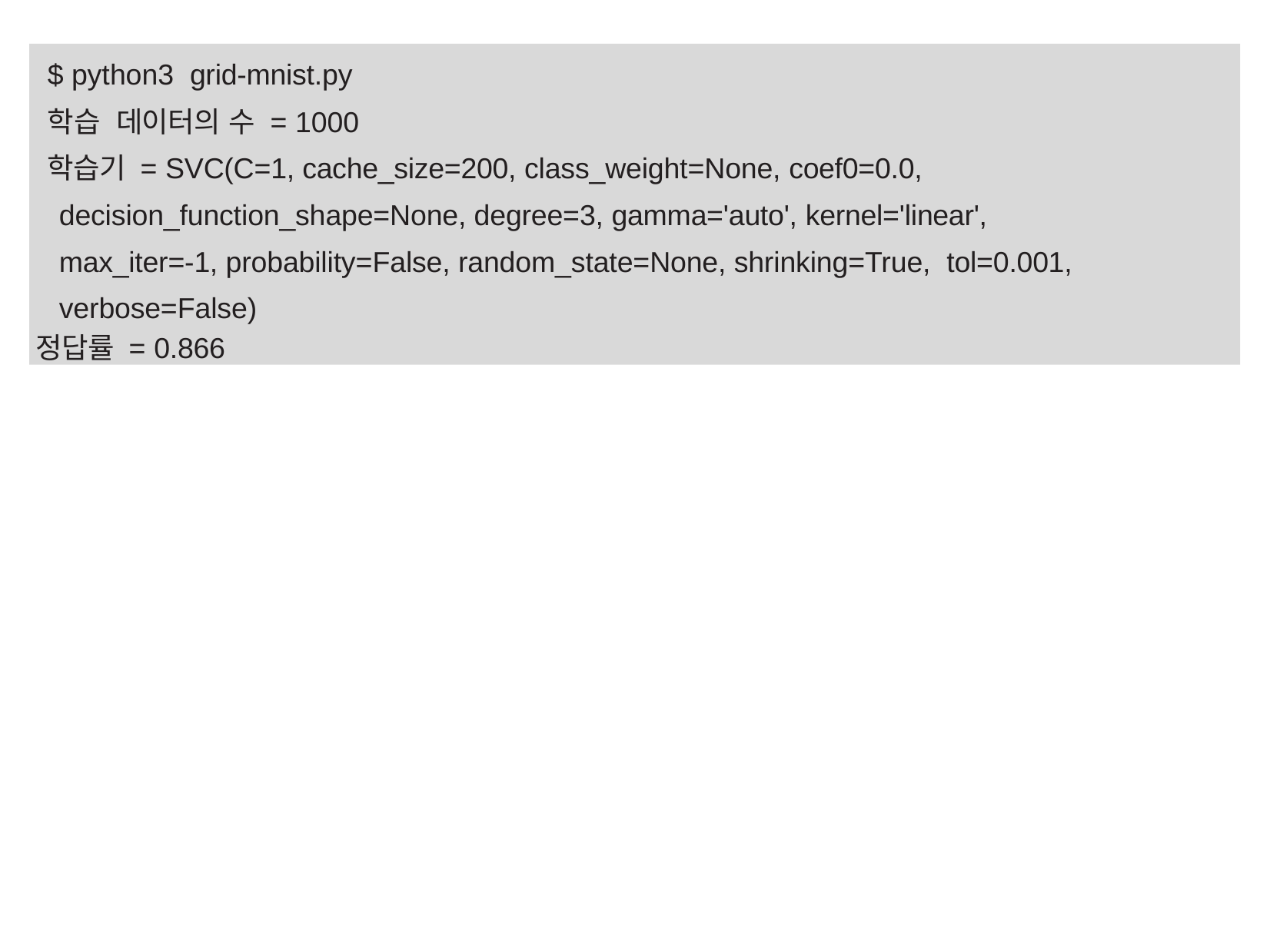

$ python3  grid-mnist.py
학습  데이터의 수 = 1000
학습기 = SVC(C=1, cache_size=200, class_weight=None, coef0=0.0,  decision_function_shape=None, degree=3, gamma='auto', kernel='linear',  max_iter=-1, probability=False, random_state=None, shrinking=True,  tol=0.001, verbose=False)
정답률 = 0.866